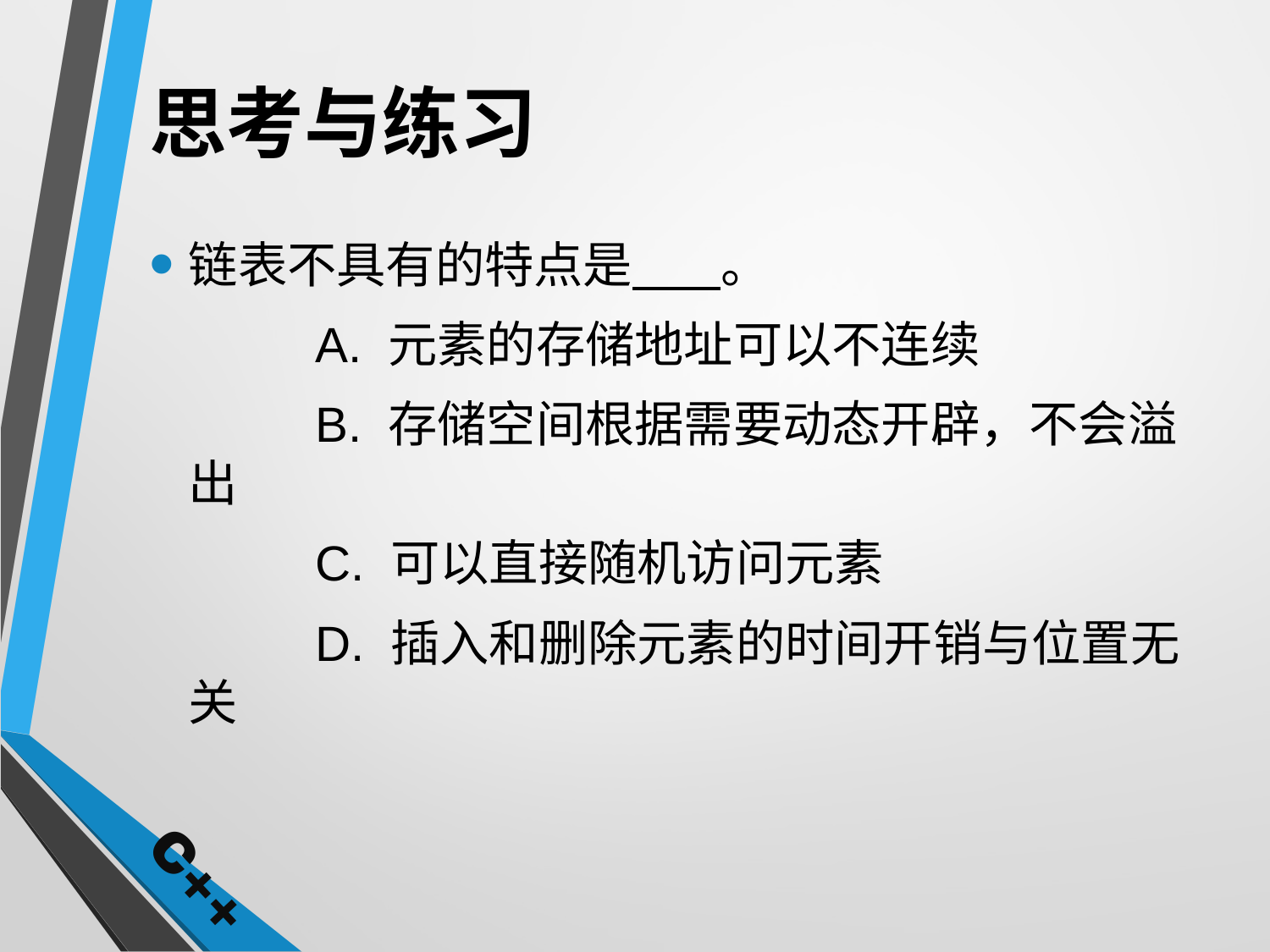

# 思考与练习
链表不具有的特点是        。
		A. 元素的存储地址可以不连续
		B. 存储空间根据需要动态开辟，不会溢出
		C. 可以直接随机访问元素
		D. 插入和删除元素的时间开销与位置无关